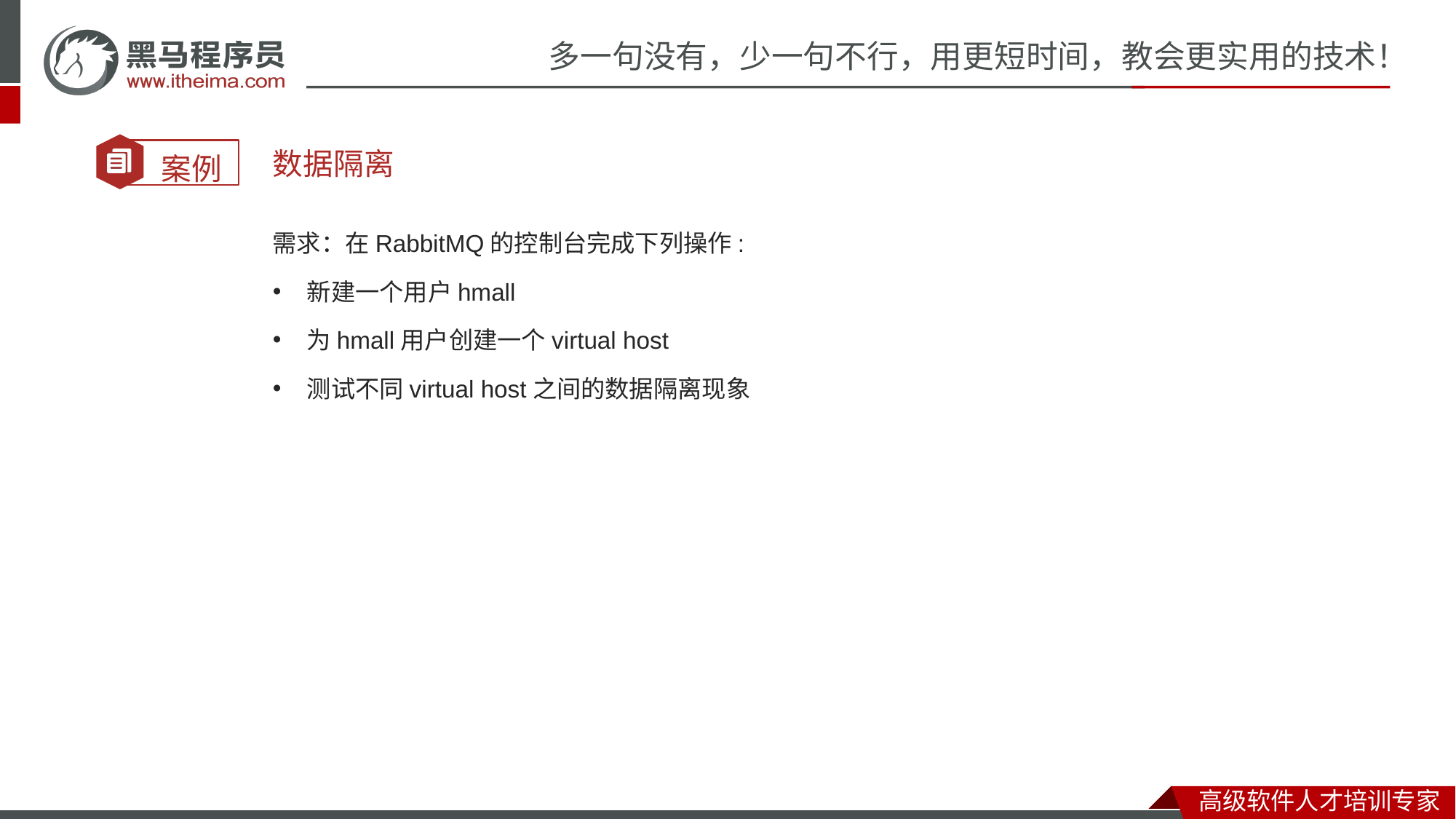

数据隔离
需求：在RabbitMQ的控制台完成下列操作:
新建一个用户hmall
为hmall用户创建一个virtual host
测试不同virtual host之间的数据隔离现象